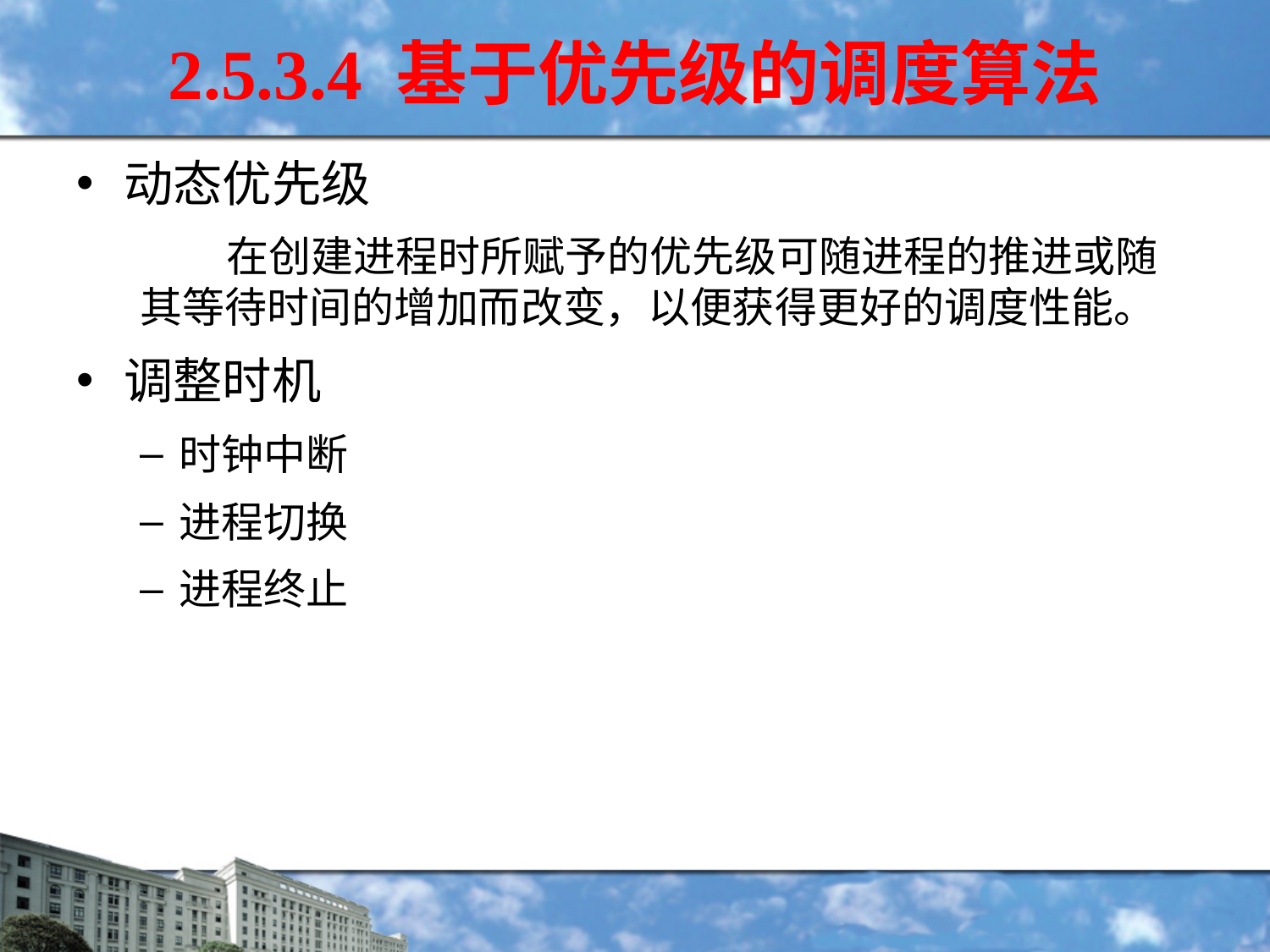

2.5.3.4 基于优先级的调度算法
动态优先级
        在创建进程时所赋予的优先级可随进程的推进或随其等待时间的增加而改变，以便获得更好的调度性能。
调整时机
时钟中断
进程切换
进程终止